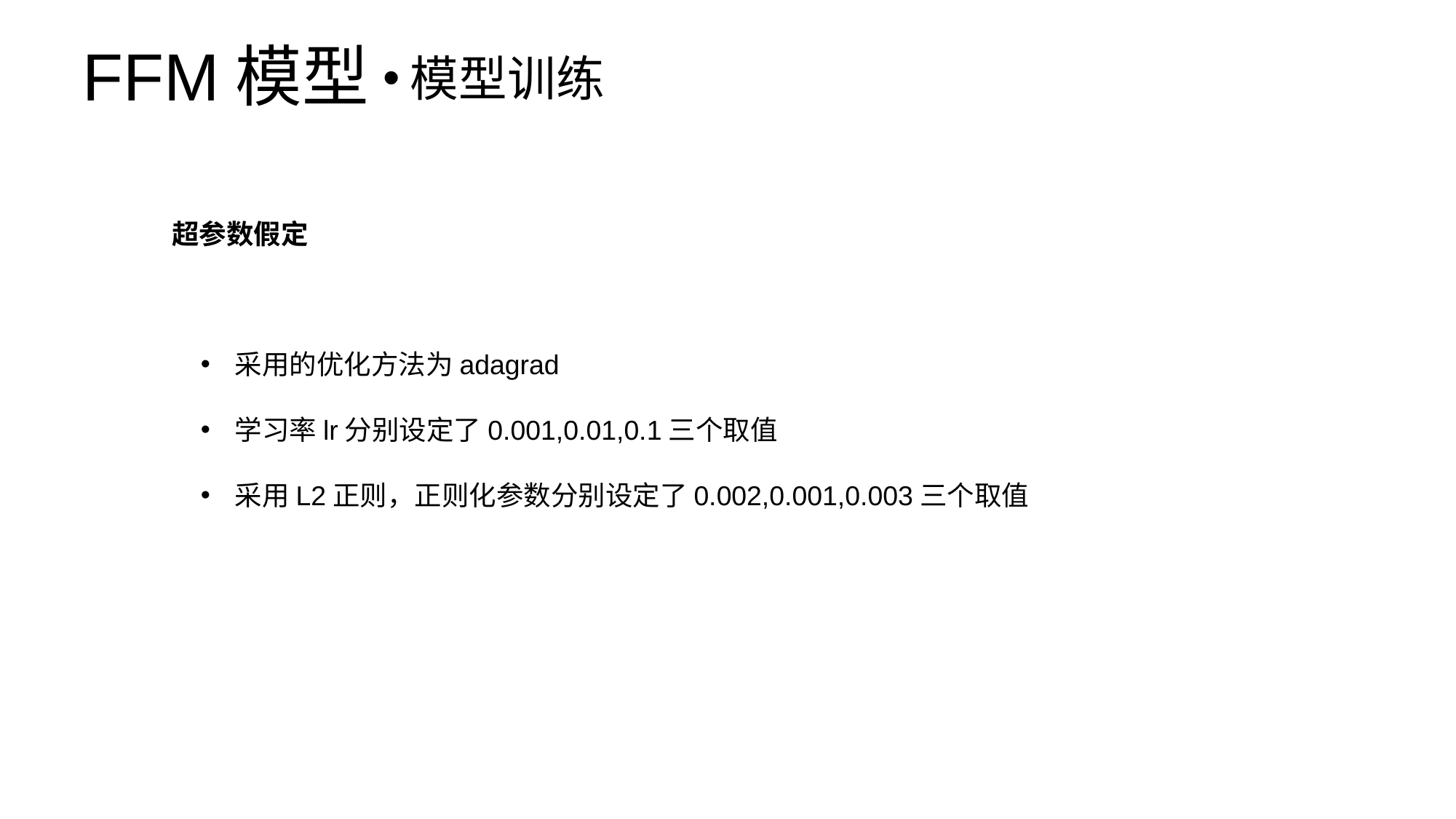

# FFM模型
模型训练
超参数假定
采用的优化方法为adagrad
学习率lr分别设定了0.001,0.01,0.1三个取值
采用L2正则，正则化参数分别设定了0.002,0.001,0.003三个取值